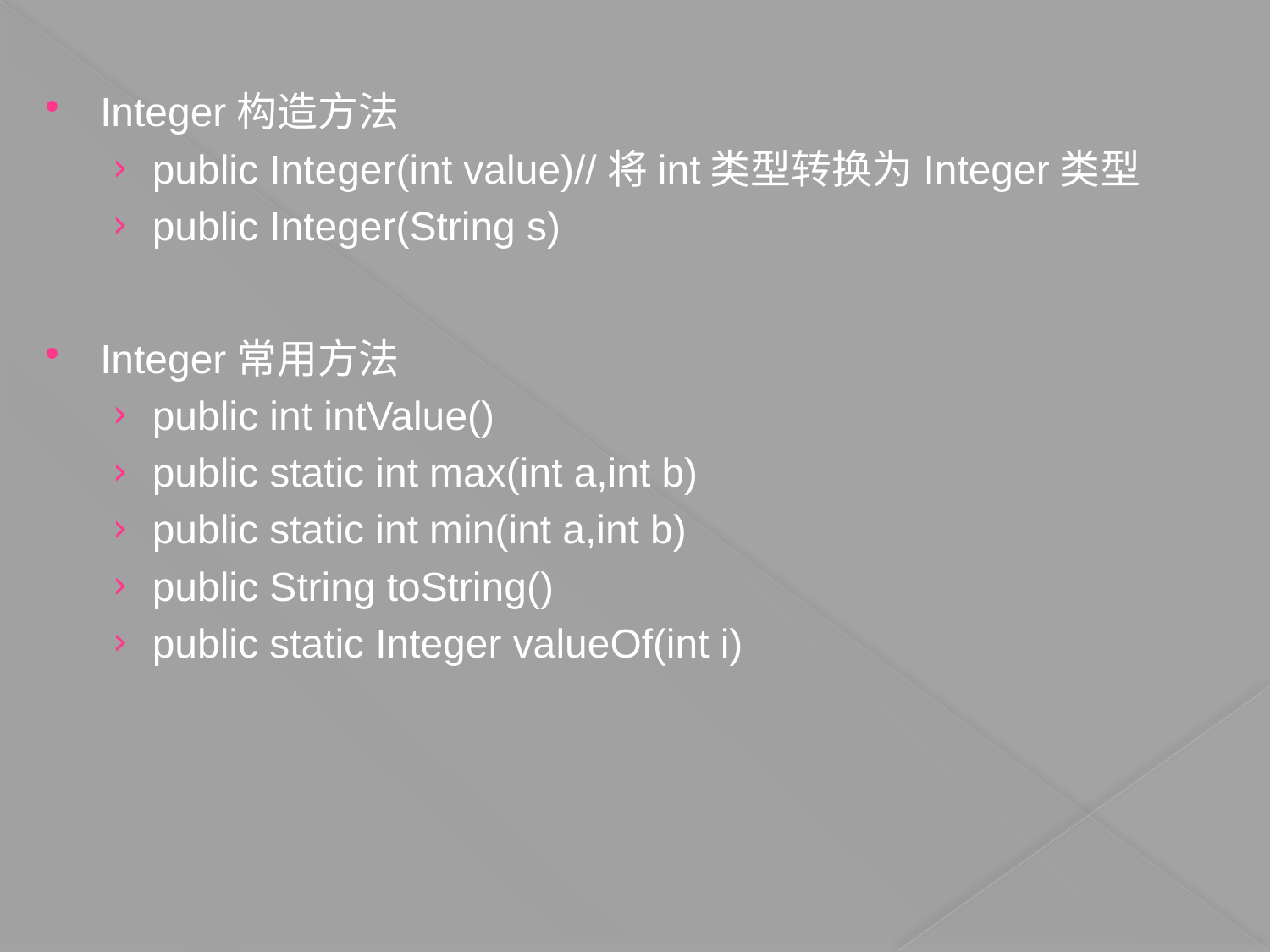

Integer构造方法
public Integer(int value)//将int类型转换为Integer类型
public Integer(String s)

Integer常用方法
public int intValue()
public static int max(int a,int b)
public static int min(int a,int b)
public String toString()
public static Integer valueOf(int i)